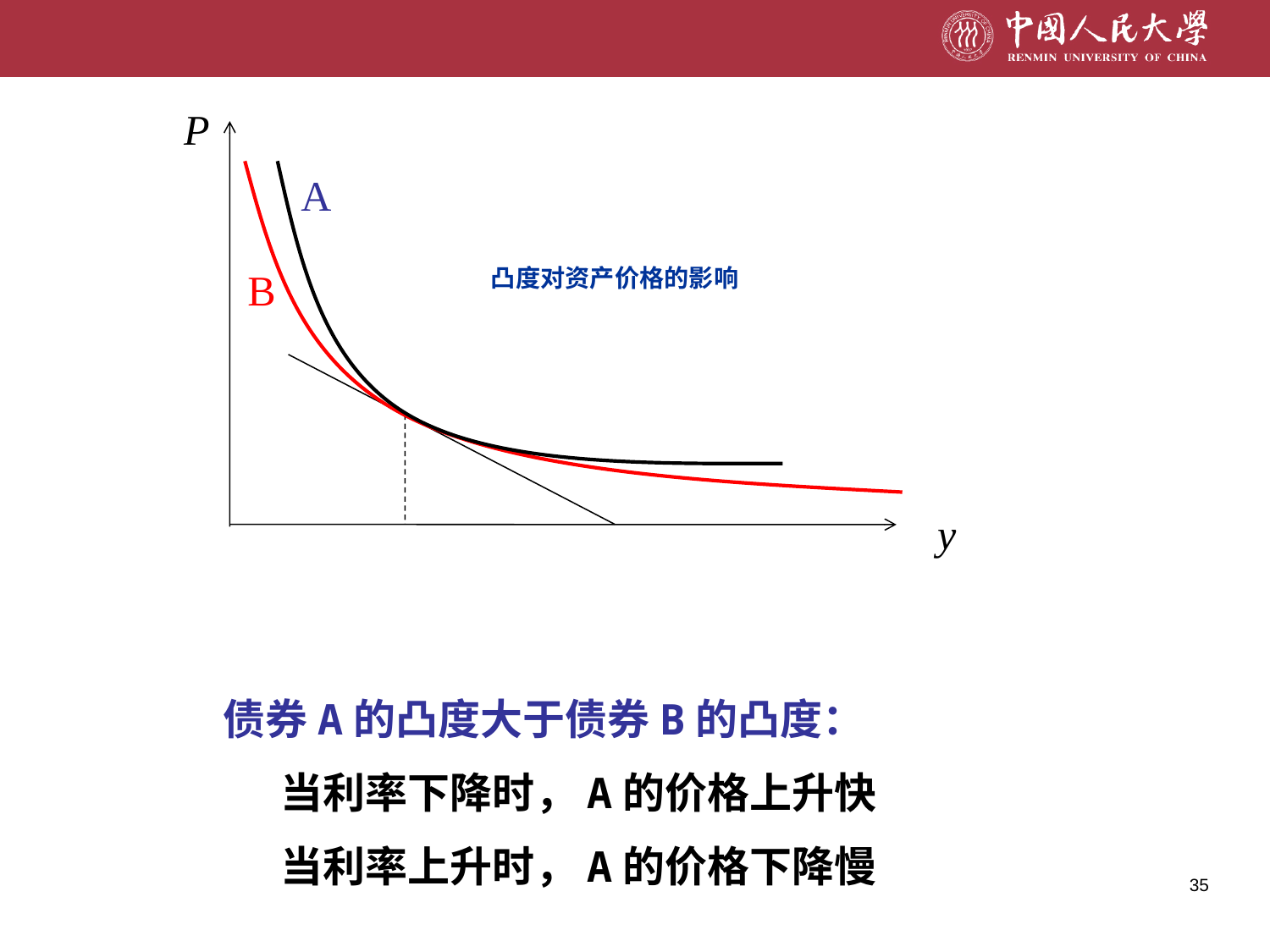

P

A
凸度对资产价格的影响
B

y

债券A的凸度大于债券B的凸度：
     当利率下降时，A的价格上升快
     当利率上升时，A的价格下降慢
35